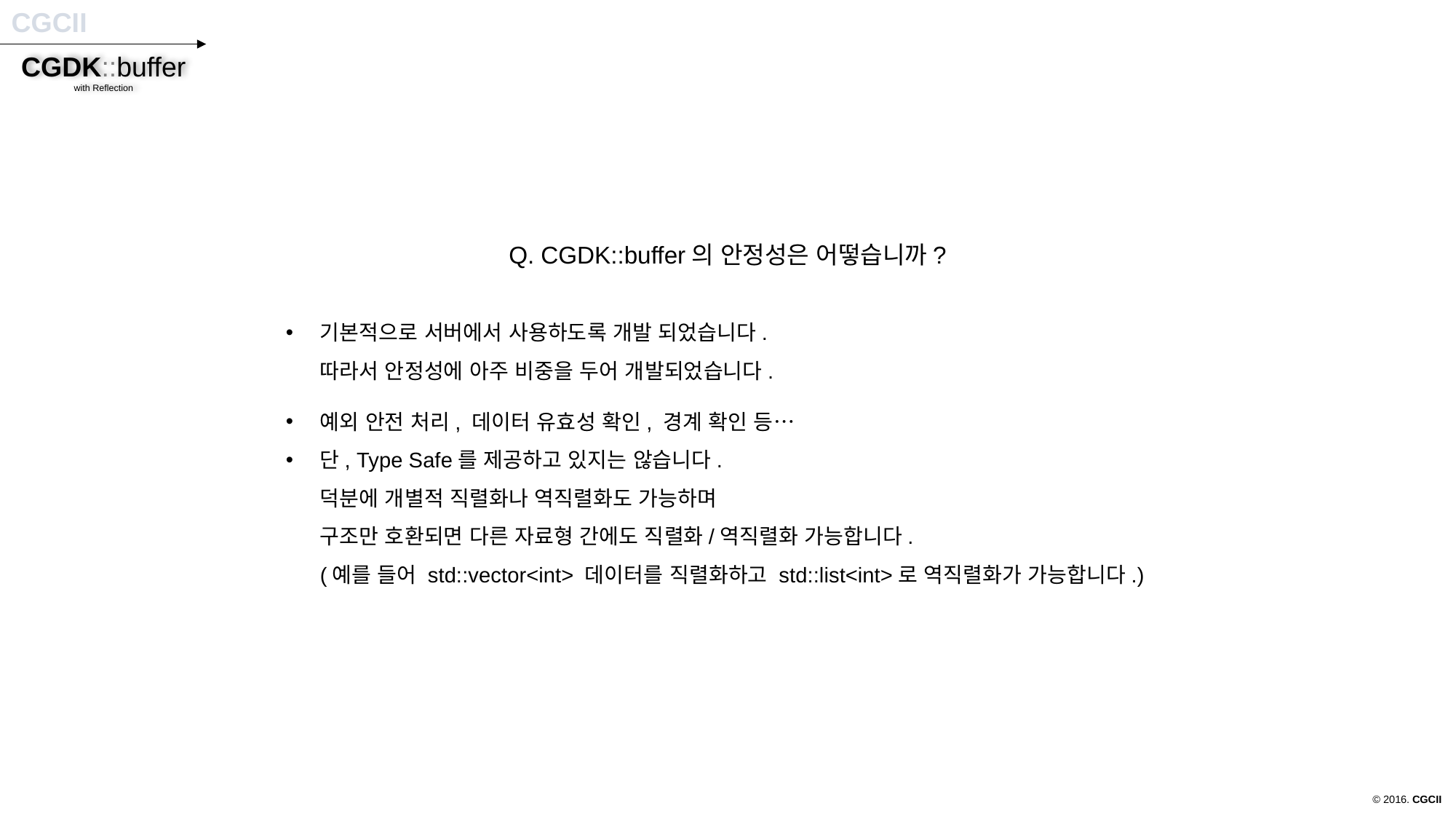

CGCII
CGDK::buffer
with Reflection

Q. CGDK::buffer의 안정성은 어떻습니까?
기본적으로 서버에서 사용하도록 개발 되었습니다.
따라서 안정성에 아주 비중을 두어 개발되었습니다.
예외 안전 처리, 데이터 유효성 확인, 경계 확인 등…
단, Type Safe를 제공하고 있지는 않습니다.
덕분에 개별적 직렬화나 역직렬화도 가능하며
구조만 호환되면 다른 자료형 간에도 직렬화/역직렬화 가능합니다.
(예를 들어 std::vector<int> 데이터를 직렬화하고 std::list<int>로 역직렬화가 가능합니다.)
© 2016. CGCII